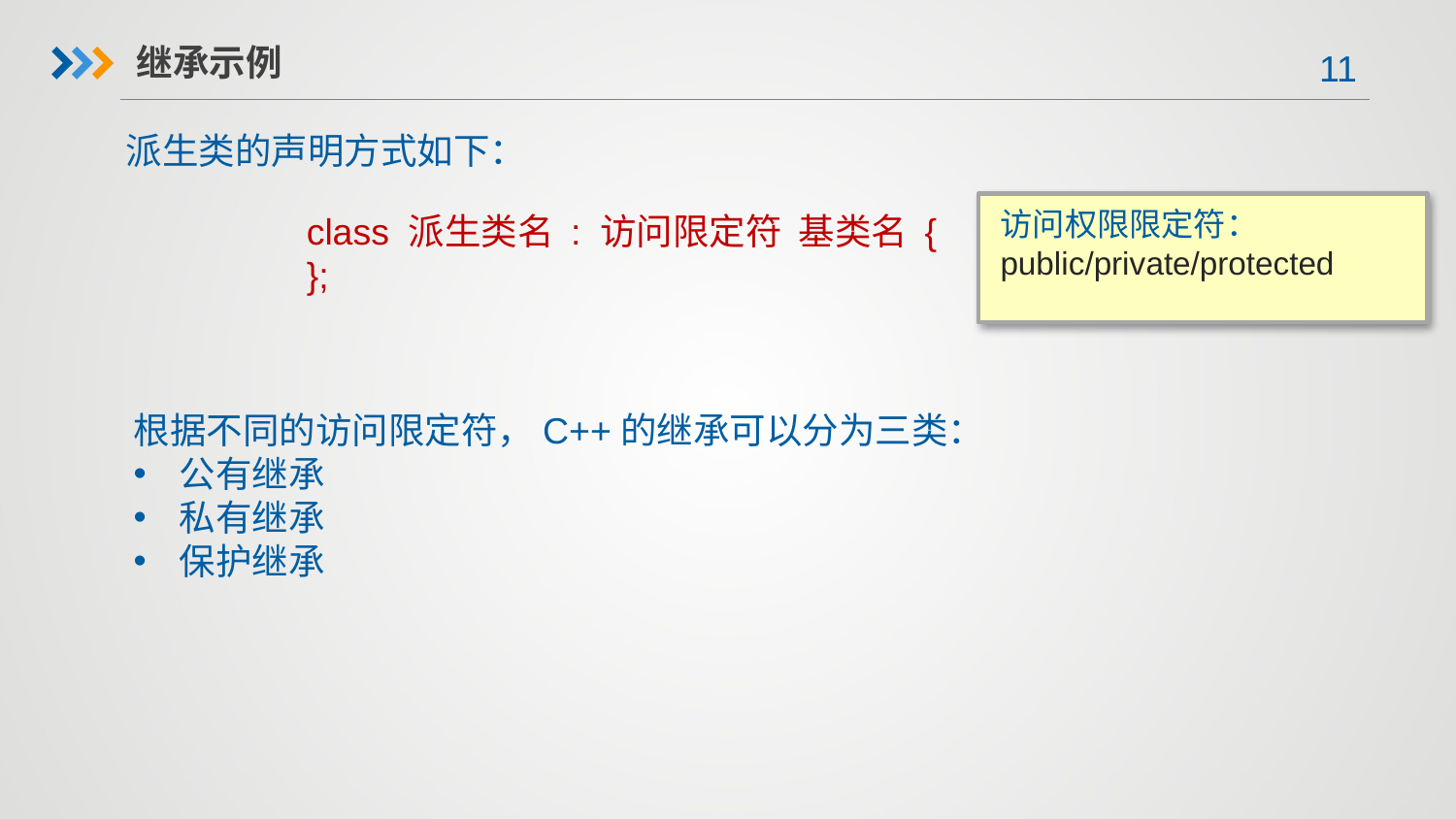

继承示例
派生类的声明方式如下：

访问权限限定符：
public/private/protected
class 派生类名 : 访问限定符  基类名 {
};
根据不同的访问限定符，C++的继承可以分为三类：
公有继承
私有继承
保护继承